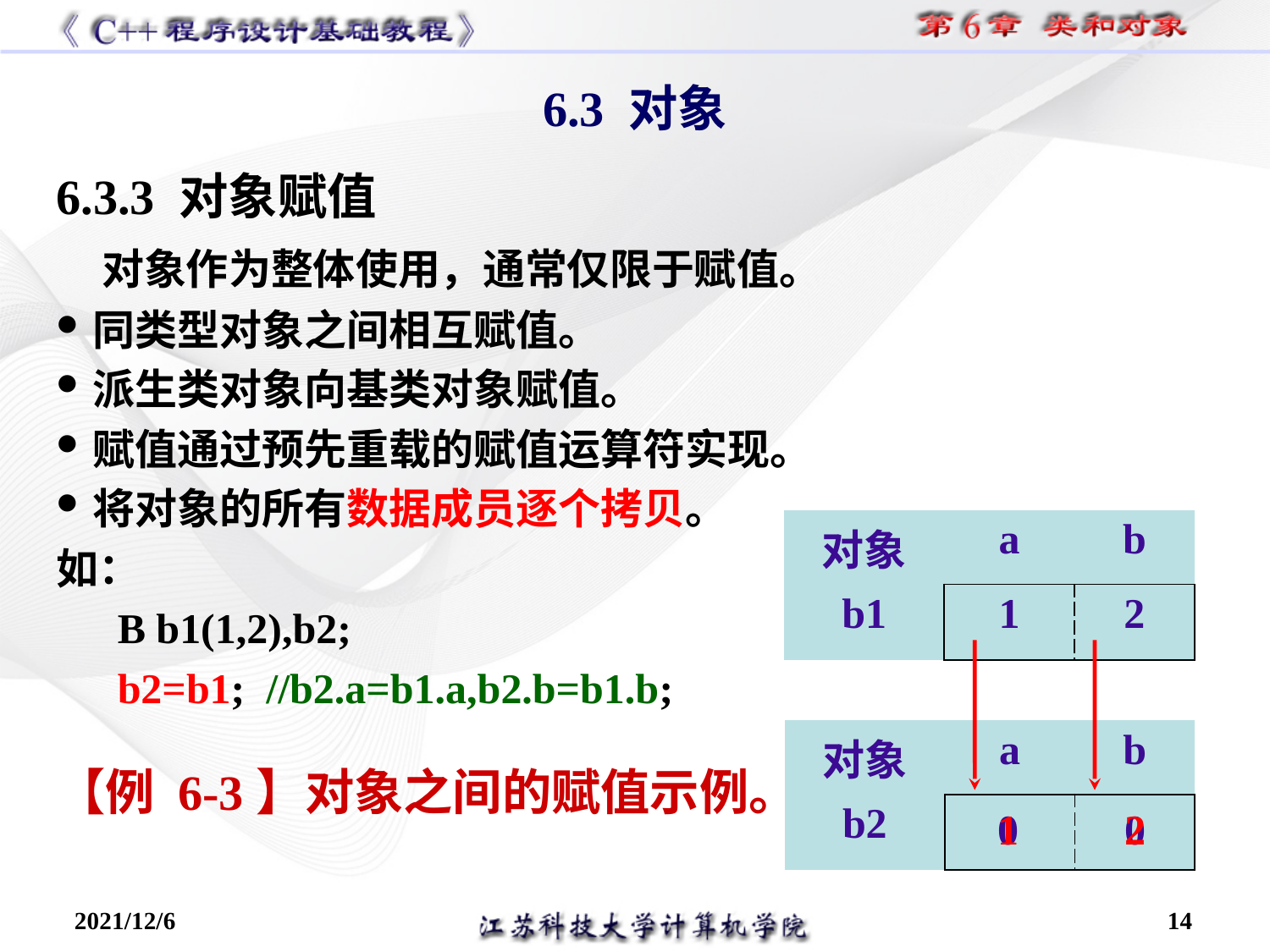

6.3 对象
6.3.3 对象赋值
   对象作为整体使用，通常仅限于赋值。
同类型对象之间相互赋值。
派生类对象向基类对象赋值。
赋值通过预先重载的赋值运算符实现。
将对象的所有数据成员逐个拷贝。
如：
B b1(1,2),b2;
b2=b1;  //b2.a=b1.a,b2.b=b1.b;
【例 6-3】对象之间的赋值示例。
| 对象 | a | b |
| --- | --- | --- |
| b1 | 1 | 2 |

| 对象 | a | b |
| --- | --- | --- |
| b2 |  |  |
0          0
1          2